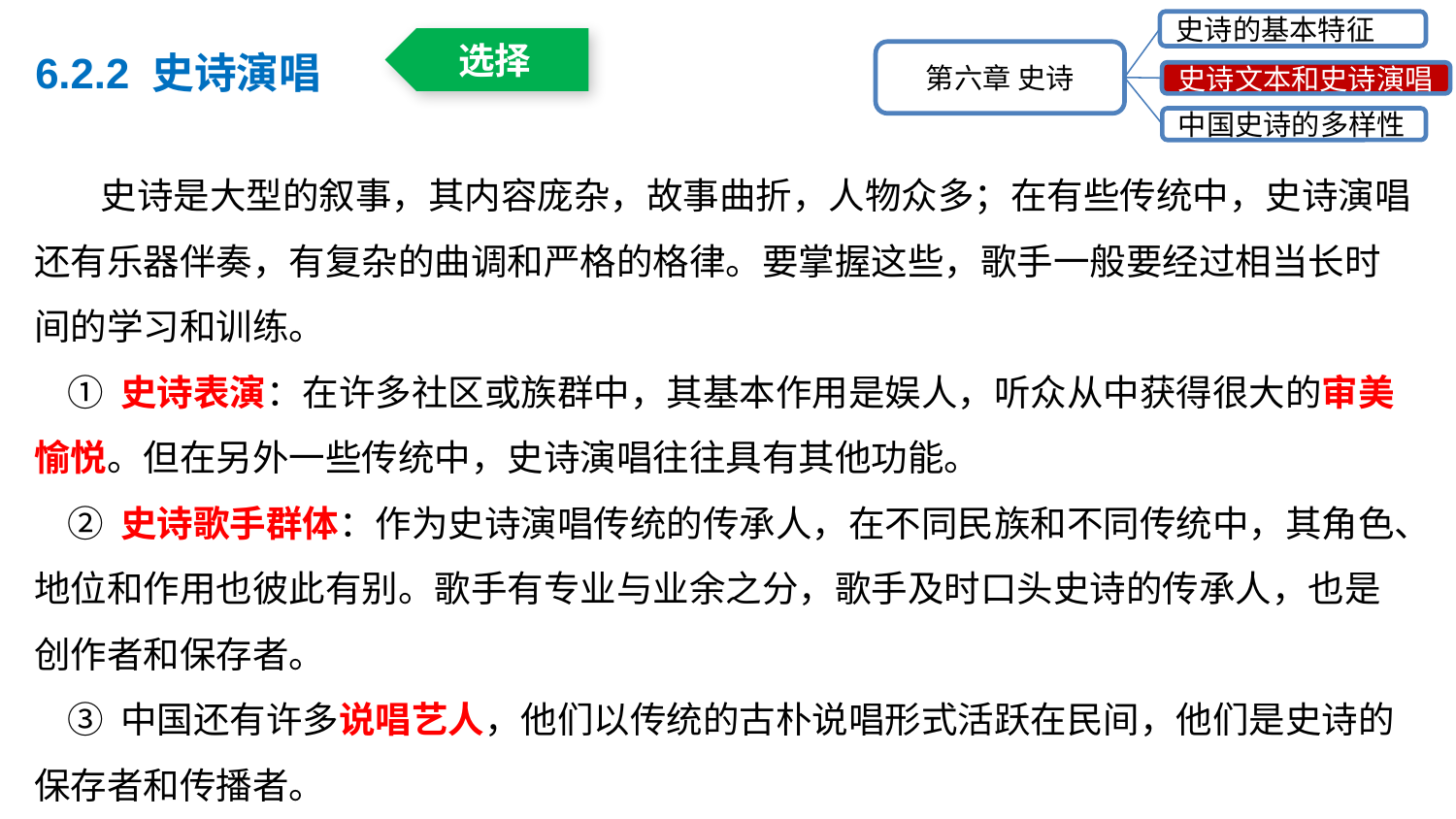

史诗的基本特征
第六章 史诗
史诗文本和史诗演唱
中国史诗的多样性
6.2.2 史诗演唱
选择
       史诗是大型的叙事，其内容庞杂，故事曲折，人物众多；在有些传统中，史诗演唱还有乐器伴奏，有复杂的曲调和严格的格律。要掌握这些，歌手一般要经过相当长时间的学习和训练。
    ① 史诗表演：在许多社区或族群中，其基本作用是娱人，听众从中获得很大的审美愉悦。但在另外一些传统中，史诗演唱往往具有其他功能。
    ② 史诗歌手群体：作为史诗演唱传统的传承人，在不同民族和不同传统中，其角色、地位和作用也彼此有别。歌手有专业与业余之分，歌手及时口头史诗的传承人，也是创作者和保存者。
    ③ 中国还有许多说唱艺人，他们以传统的古朴说唱形式活跃在民间，他们是史诗的保存者和传播者。